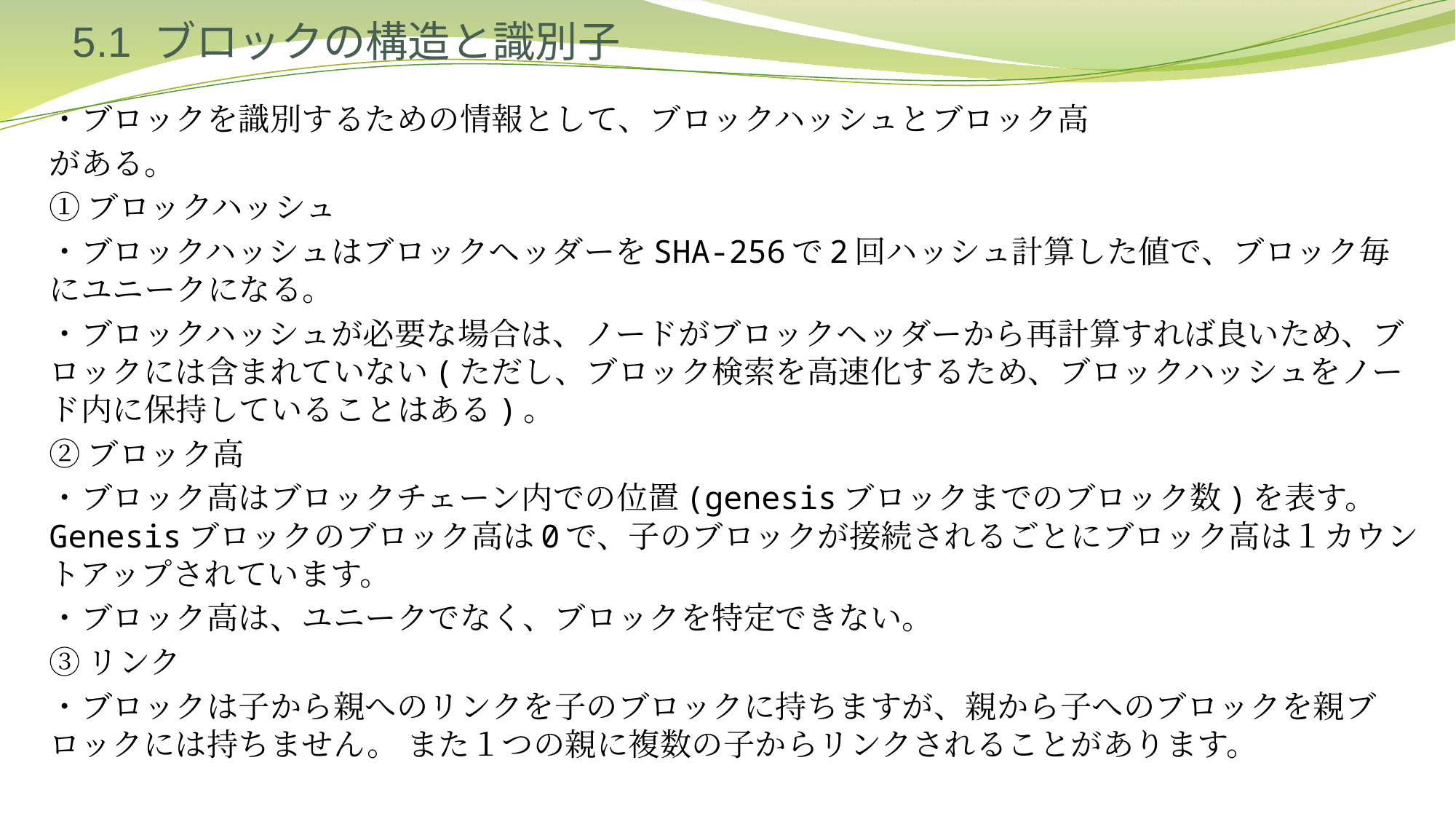

# 5.1 ブロックの構造と識別子
・ブロックを識別するための情報として、ブロックハッシュとブロック高
がある。
①ブロックハッシュ
・ブロックハッシュはブロックヘッダーをSHA-256で2回ハッシュ計算した値で、ブロック毎にユニークになる。
・ブロックハッシュが必要な場合は、ノードがブロックヘッダーから再計算すれば良いため、ブロックには含まれていない(ただし、ブロック検索を高速化するため、ブロックハッシュをノード内に保持していることはある)。
②ブロック高
・ブロック高はブロックチェーン内での位置(genesisブロックまでのブロック数)を表す。 Genesisブロックのブロック高は0で、子のブロックが接続されるごとにブロック高は１カウントアップされています。
・ブロック高は、ユニークでなく、ブロックを特定できない。
③リンク
・ブロックは子から親へのリンクを子のブロックに持ちますが、親から子へのブロックを親ブロックには持ちません。 また１つの親に複数の子からリンクされることがあります。